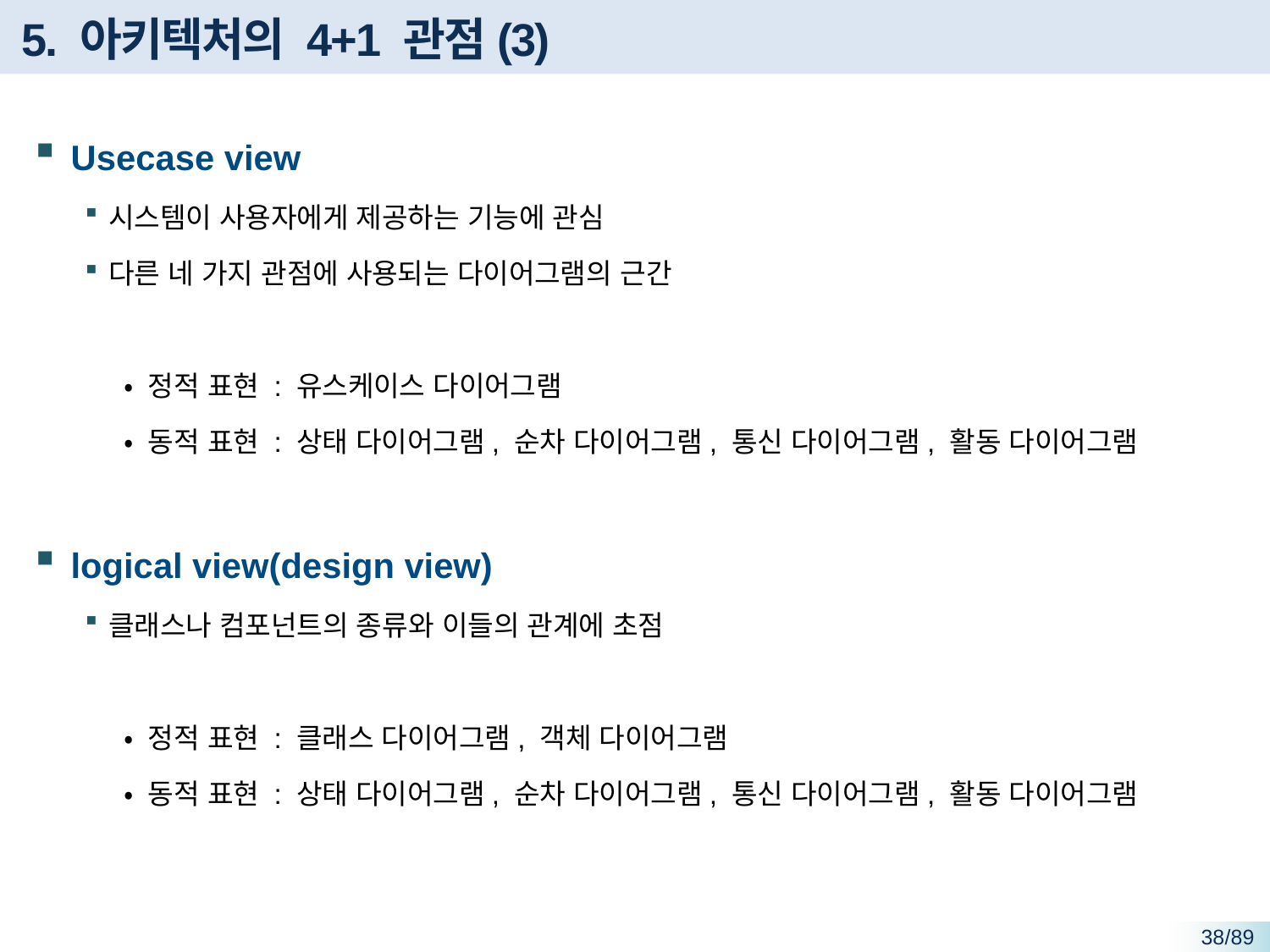

# 5. 아키텍처의 4+1 관점(3)
Usecase view
시스템이 사용자에게 제공하는 기능에 관심
다른 네 가지 관점에 사용되는 다이어그램의 근간

     • 정적 표현 : 유스케이스 다이어그램
     • 동적 표현 : 상태 다이어그램, 순차 다이어그램, 통신 다이어그램, 활동 다이어그램

logical view(design view)
클래스나 컴포넌트의 종류와 이들의 관계에 초점

     • 정적 표현 : 클래스 다이어그램, 객체 다이어그램
     • 동적 표현 : 상태 다이어그램, 순차 다이어그램, 통신 다이어그램, 활동 다이어그램